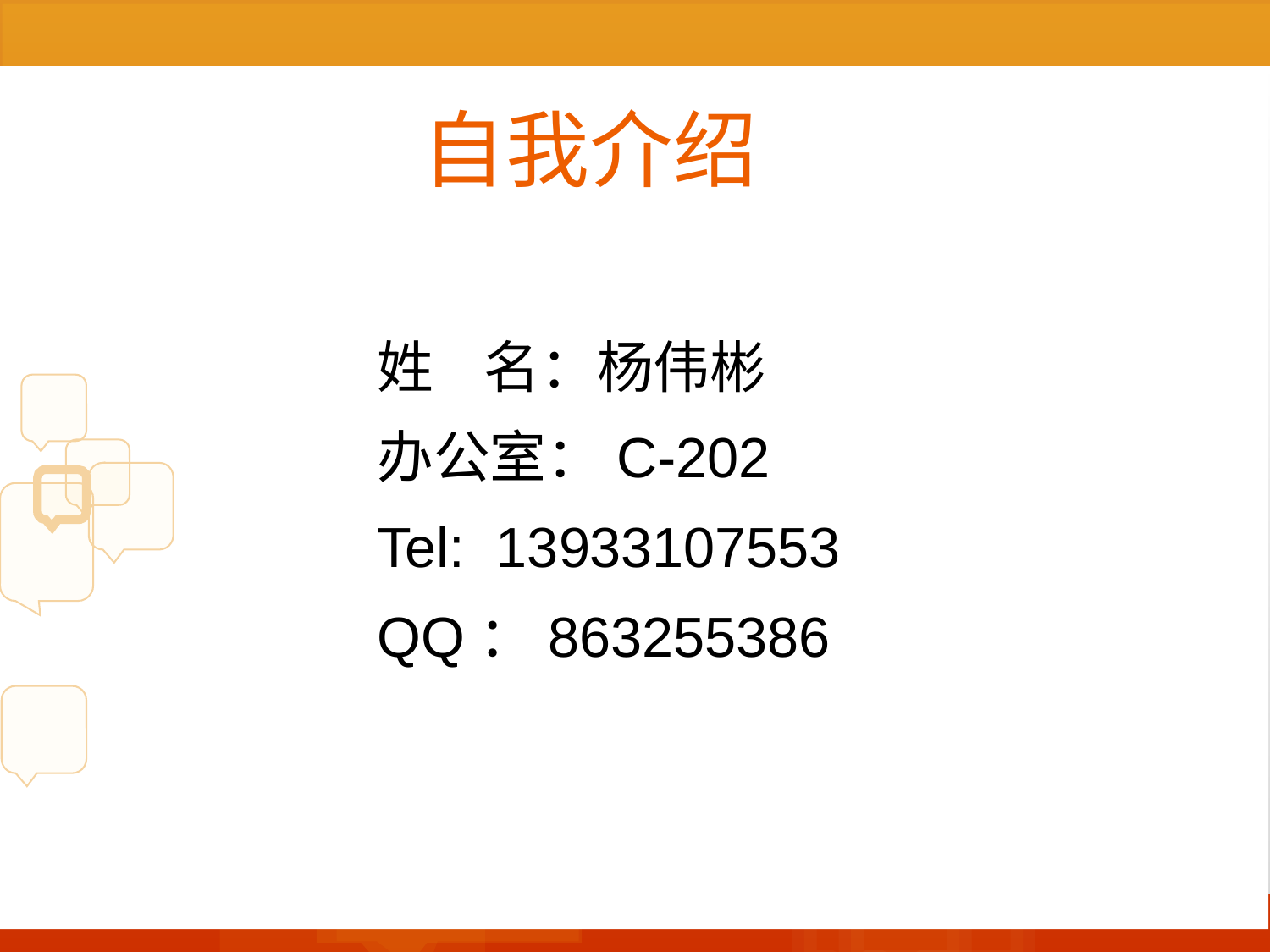

# 自我介绍
姓    名：杨伟彬
办公室：C-202
Tel:  13933107553
QQ：863255386